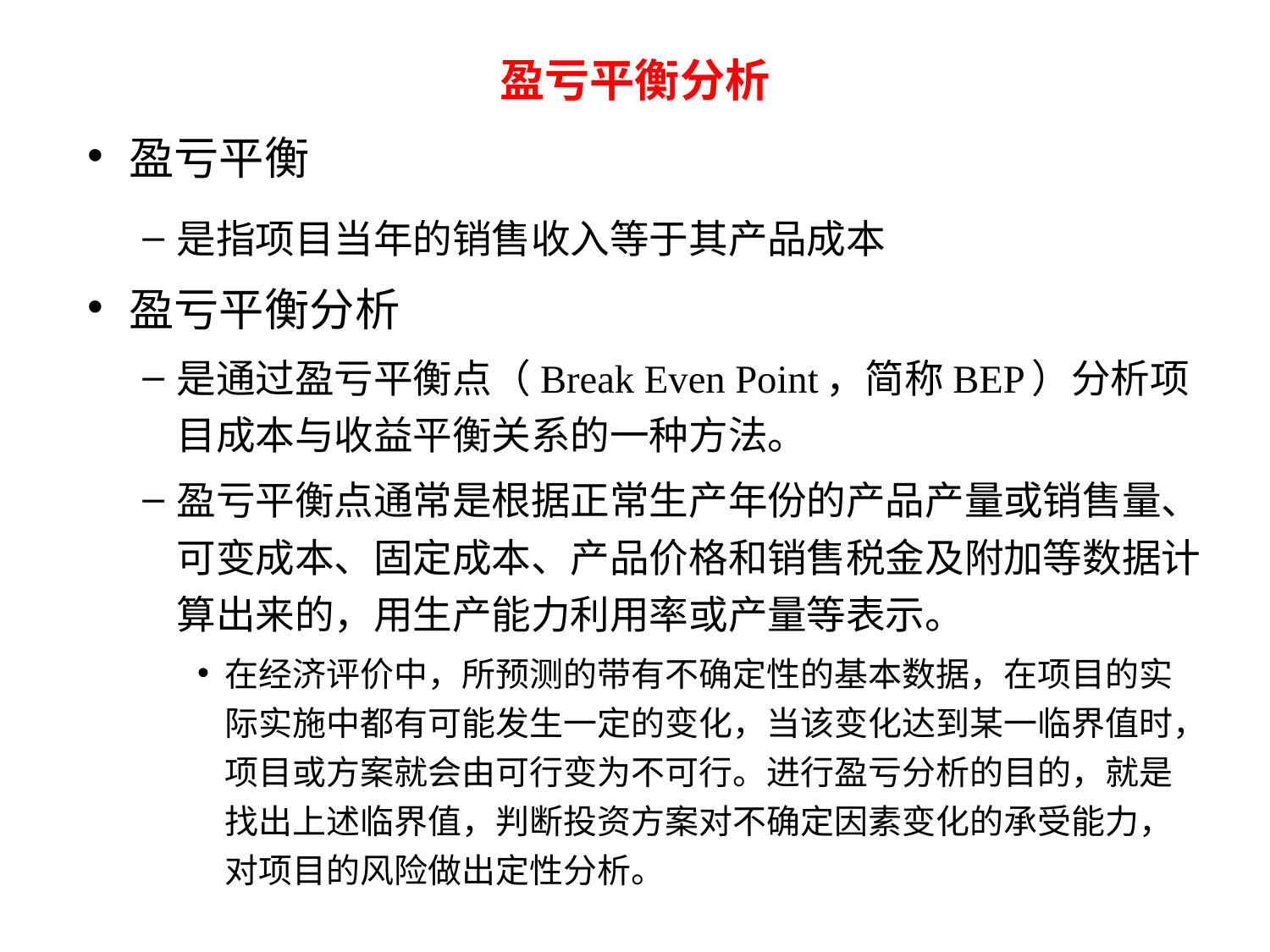

# 盈亏平衡分析
盈亏平衡
是指项目当年的销售收入等于其产品成本
盈亏平衡分析
是通过盈亏平衡点（Break Even Point，简称BEP）分析项目成本与收益平衡关系的一种方法。
盈亏平衡点通常是根据正常生产年份的产品产量或销售量、可变成本、固定成本、产品价格和销售税金及附加等数据计算出来的，用生产能力利用率或产量等表示。
在经济评价中，所预测的带有不确定性的基本数据，在项目的实际实施中都有可能发生一定的变化，当该变化达到某一临界值时，项目或方案就会由可行变为不可行。进行盈亏分析的目的，就是找出上述临界值，判断投资方案对不确定因素变化的承受能力，对项目的风险做出定性分析。